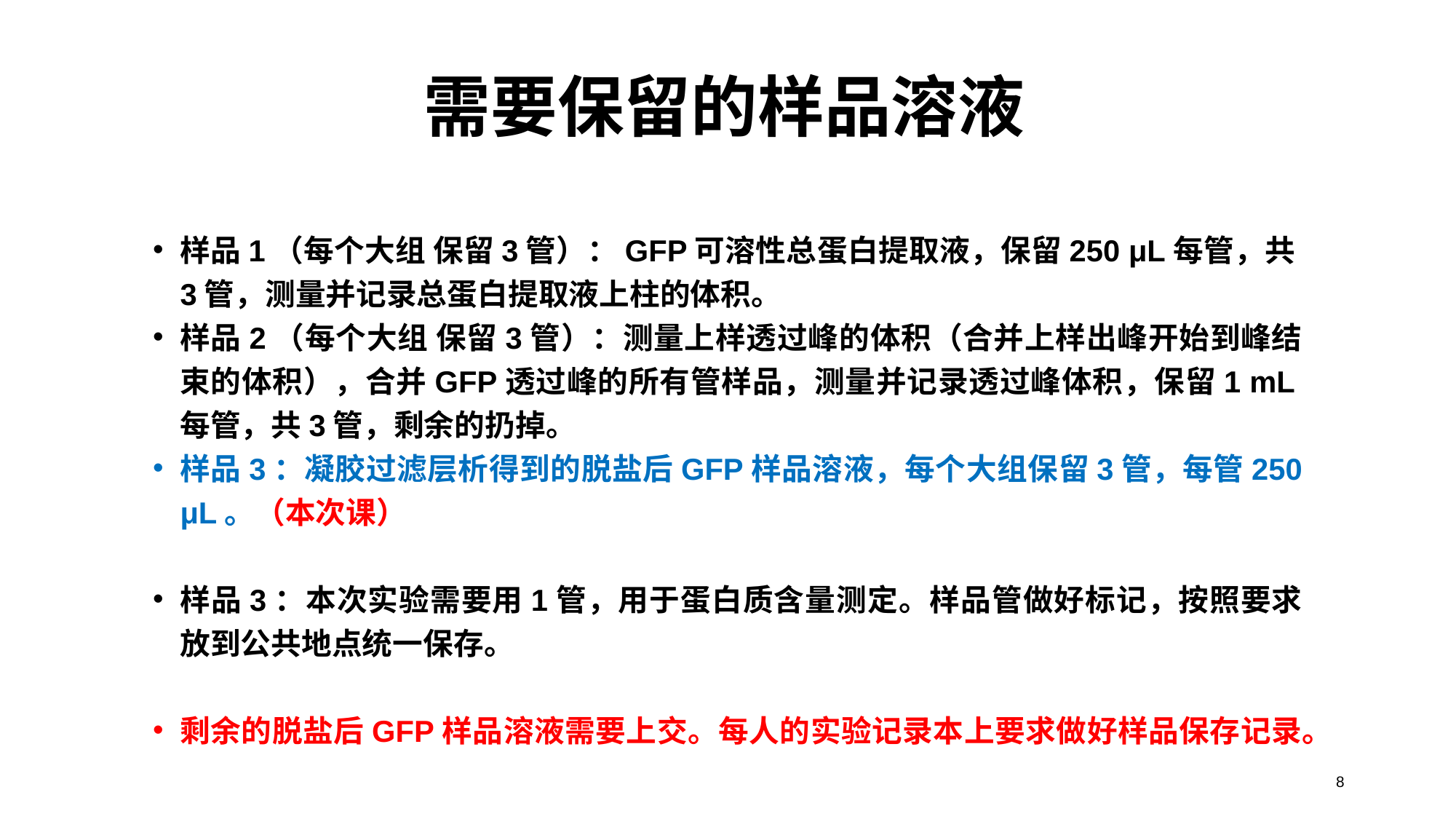

# 需要保留的样品溶液
样品1（每个大组 保留3管）：GFP可溶性总蛋白提取液，保留250 μL每管，共3管，测量并记录总蛋白提取液上柱的体积。
样品2（每个大组 保留3管）：测量上样透过峰的体积（合并上样出峰开始到峰结束的体积），合并GFP透过峰的所有管样品，测量并记录透过峰体积，保留1 mL每管，共3管，剩余的扔掉。
样品3：凝胶过滤层析得到的脱盐后GFP样品溶液，每个大组保留3管，每管250 μL。（本次课）

样品3：本次实验需要用1管，用于蛋白质含量测定。样品管做好标记，按照要求放到公共地点统一保存。

剩余的脱盐后GFP样品溶液需要上交。每人的实验记录本上要求做好样品保存记录。
8